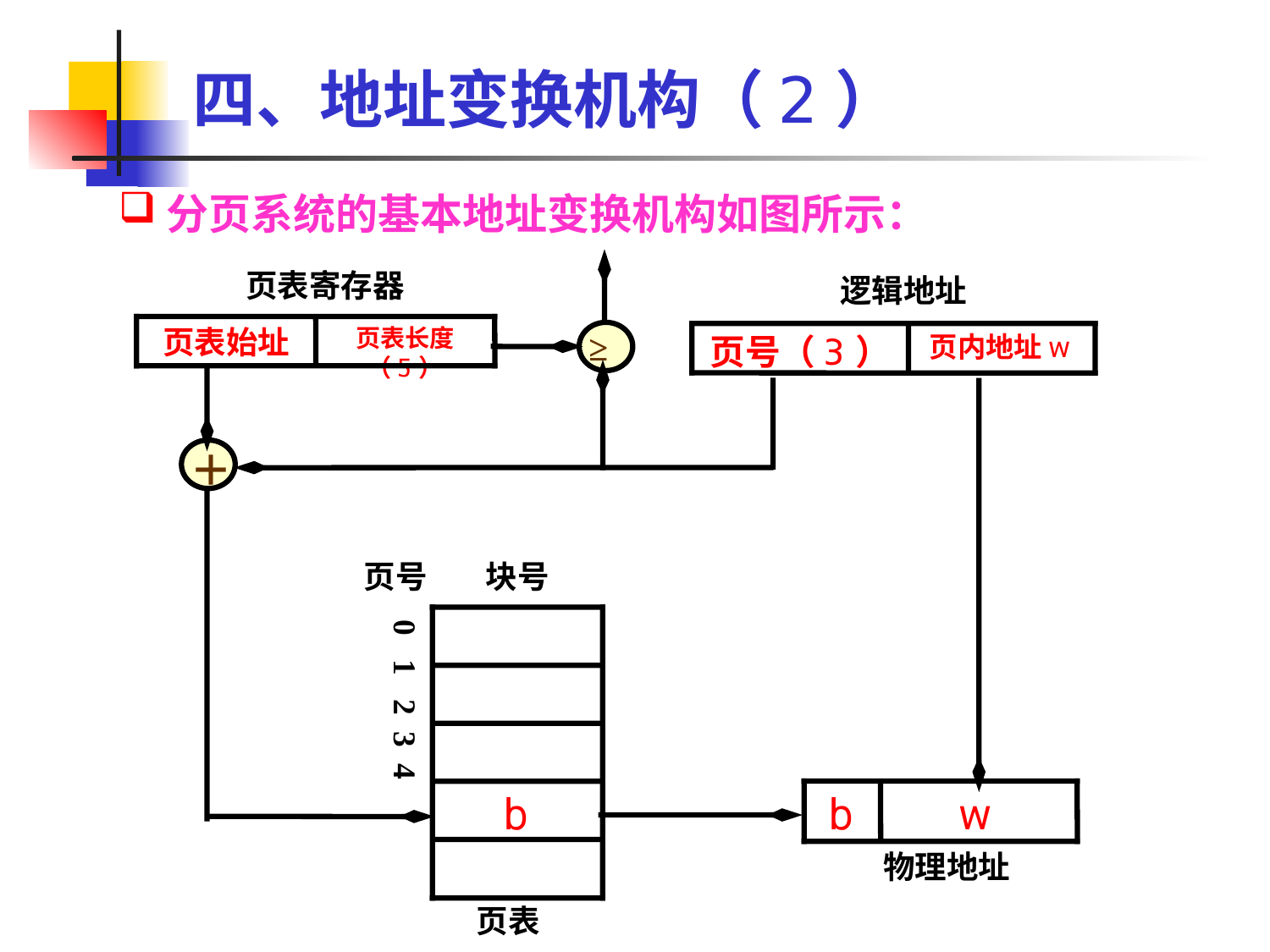

# 四、地址变换机构（2）
分页系统的基本地址变换机构如图所示：
页表寄存器
逻辑地址

页表始址

页表长度（5）

≥

页号（3）

页内地址w

＋

页号
块号

0   1   2  3  4

b

w

b

物理地址

页表